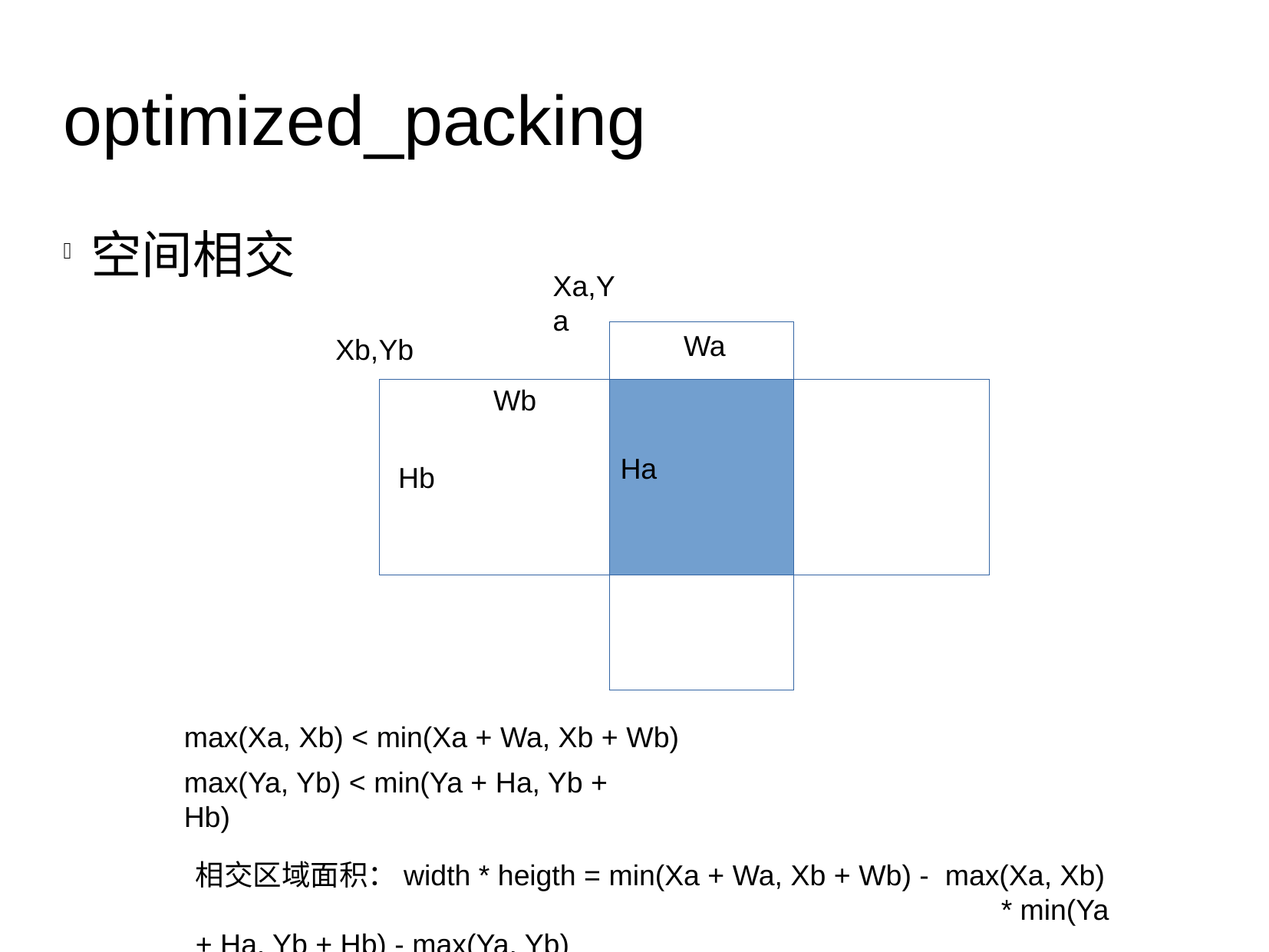

optimized_packing
空间相交

Xa,Ya

Wa
Xb,Yb
Wb

Ha
Hb
max(Xa, Xb) < min(Xa + Wa, Xb + Wb)
max(Ya, Yb) < min(Ya + Ha, Yb + Hb)
相交区域面积：width * heigth = min(Xa + Wa, Xb + Wb) -  max(Xa, Xb)
							* min(Ya + Ha, Yb + Hb) - max(Ya, Yb)